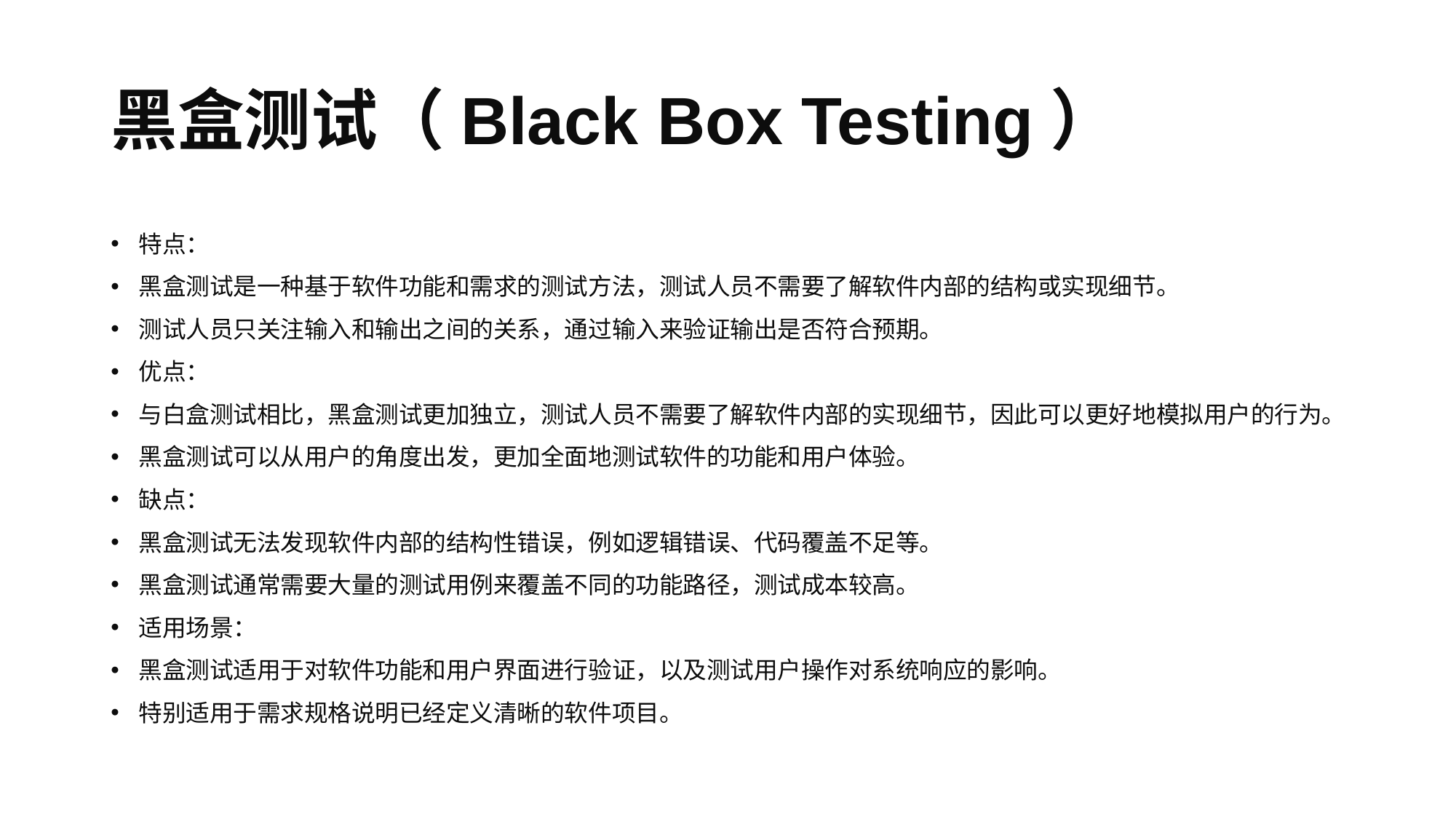

# 黑盒测试（Black Box Testing）
特点：
黑盒测试是一种基于软件功能和需求的测试方法，测试人员不需要了解软件内部的结构或实现细节。
测试人员只关注输入和输出之间的关系，通过输入来验证输出是否符合预期。
优点：
与白盒测试相比，黑盒测试更加独立，测试人员不需要了解软件内部的实现细节，因此可以更好地模拟用户的行为。
黑盒测试可以从用户的角度出发，更加全面地测试软件的功能和用户体验。
缺点：
黑盒测试无法发现软件内部的结构性错误，例如逻辑错误、代码覆盖不足等。
黑盒测试通常需要大量的测试用例来覆盖不同的功能路径，测试成本较高。
适用场景：
黑盒测试适用于对软件功能和用户界面进行验证，以及测试用户操作对系统响应的影响。
特别适用于需求规格说明已经定义清晰的软件项目。